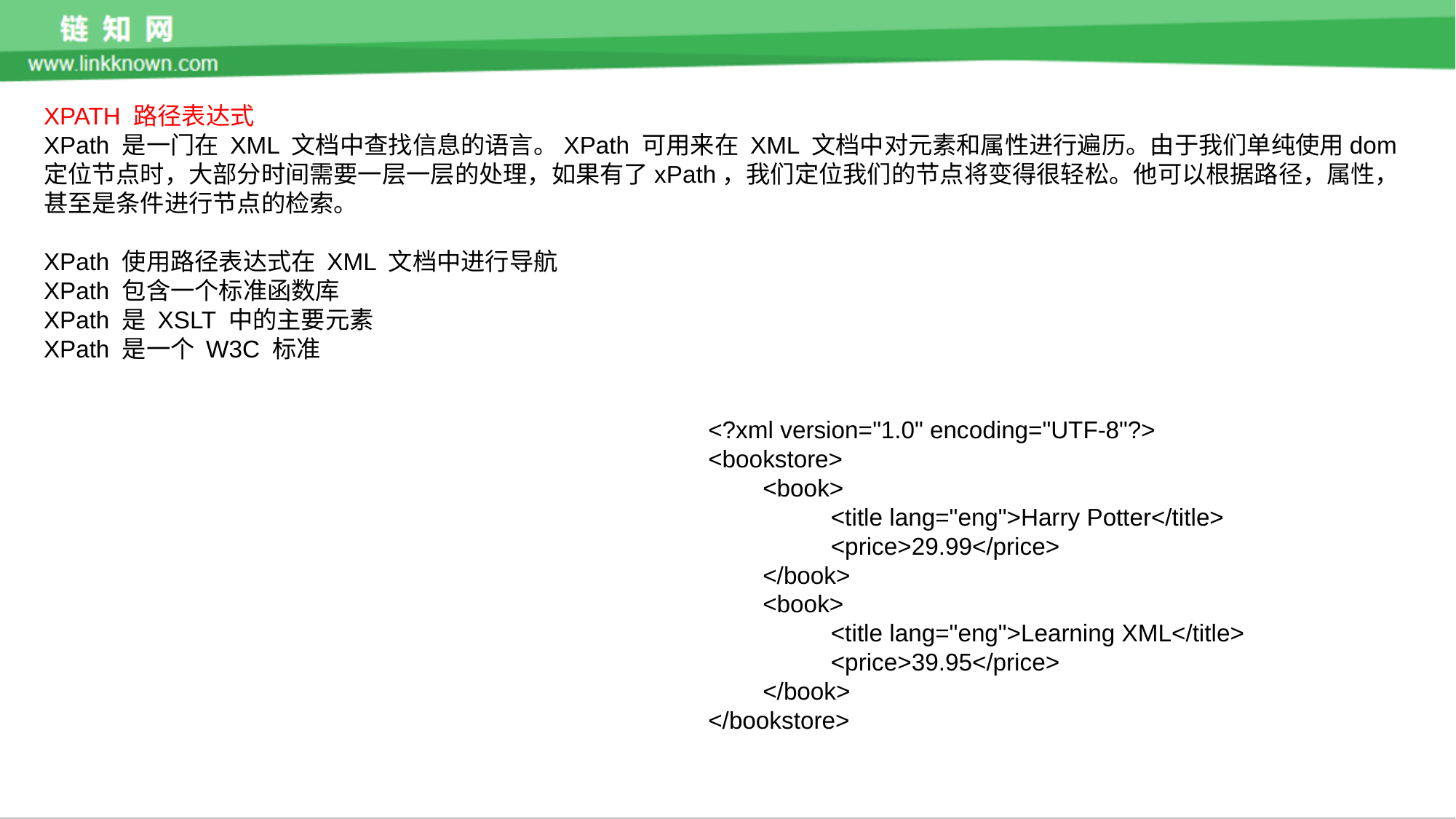

XPATH 路径表达式
XPath 是一门在 XML 文档中查找信息的语言。XPath 可用来在 XML 文档中对元素和属性进行遍历。由于我们单纯使用dom定位节点时，大部分时间需要一层一层的处理，如果有了xPath，我们定位我们的节点将变得很轻松。他可以根据路径，属性，甚至是条件进行节点的检索。

XPath 使用路径表达式在 XML 文档中进行导航
XPath 包含一个标准函数库
XPath 是 XSLT 中的主要元素
XPath 是一个 W3C 标准
<?xml version="1.0" encoding="UTF-8"?>
<bookstore>
<book>
  <title lang="eng">Harry Potter</title>
  <price>29.99</price>
</book>
<book>
  <title lang="eng">Learning XML</title>
  <price>39.95</price>
</book>
</bookstore>